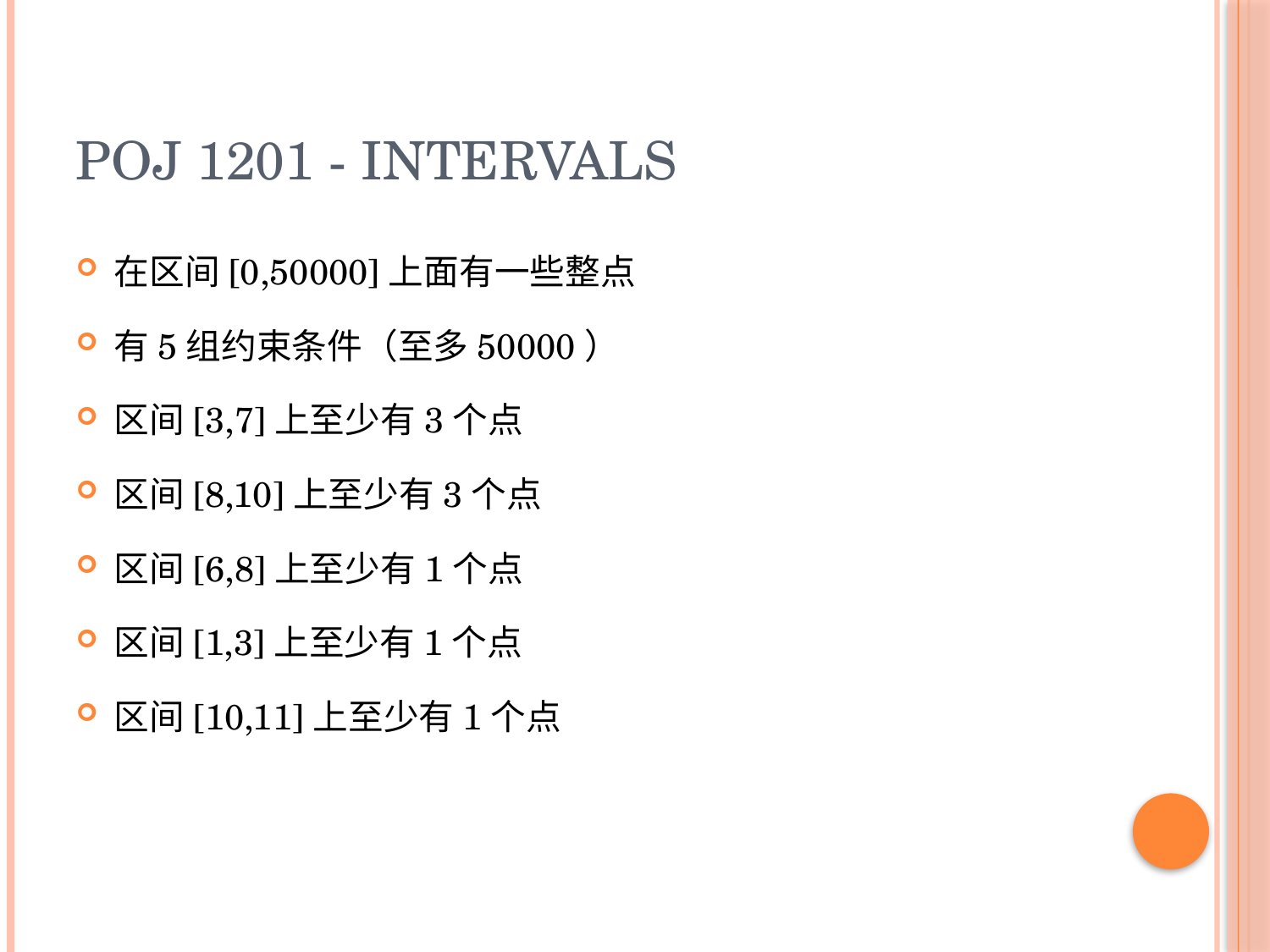

# POJ 1201 - Intervals
在区间[0,50000]上面有一些整点
有5组约束条件（至多50000）
区间[3,7]上至少有3个点
区间[8,10]上至少有3个点
区间[6,8]上至少有1个点
区间[1,3]上至少有1个点
区间[10,11]上至少有1个点